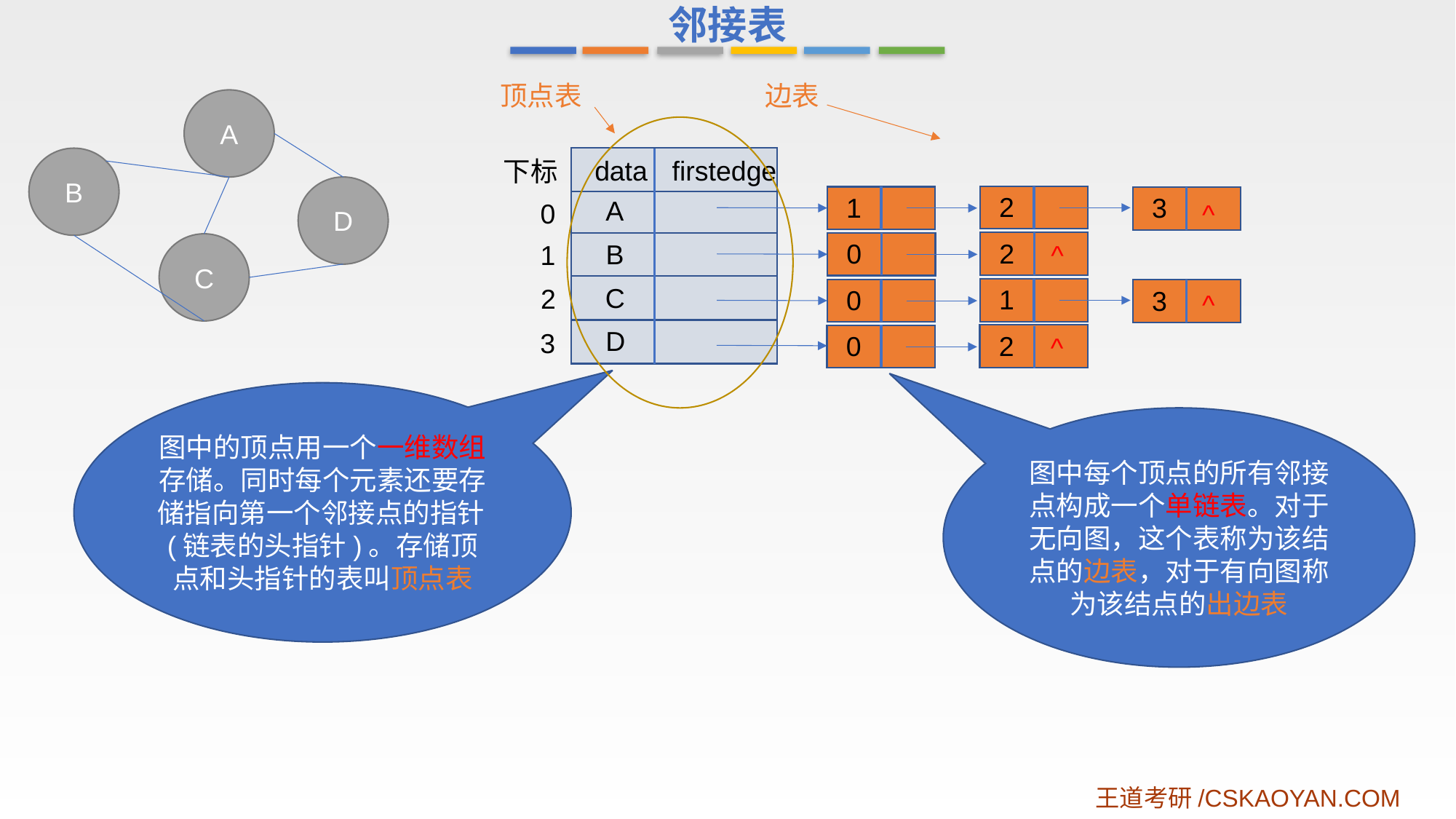

邻接表

顶点表
边表
A

B
data

firstedge
下标
D
2
1
3

A
0

^
2
0
B
1

^

C
C

2
1
0
3

^
D

3
2
0

^

图中的顶点用一个一维数组存储。同时每个元素还要存储指向第一个邻接点的指针(链表的头指针)。存储顶点和头指针的表叫顶点表
图中每个顶点的所有邻接点构成一个单链表。对于无向图，这个表称为该结点的边表，对于有向图称为该结点的出边表
王道考研/CSKAOYAN.COM